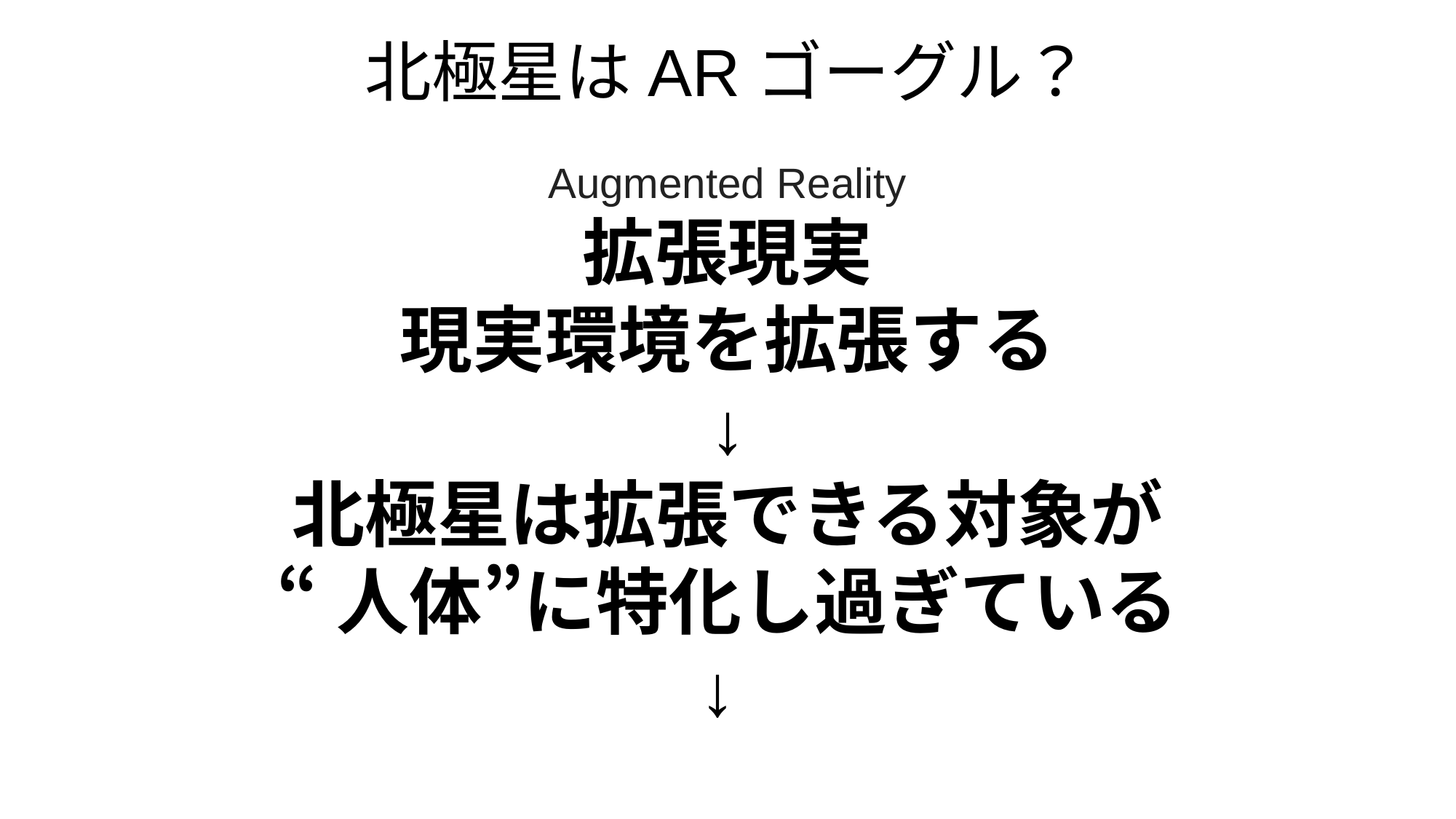

# 北極星はARゴーグル？
Augmented Reality
拡張現実
現実環境を拡張する
↓
北極星は拡張できる対象が
“人体”に特化し過ぎている
↓